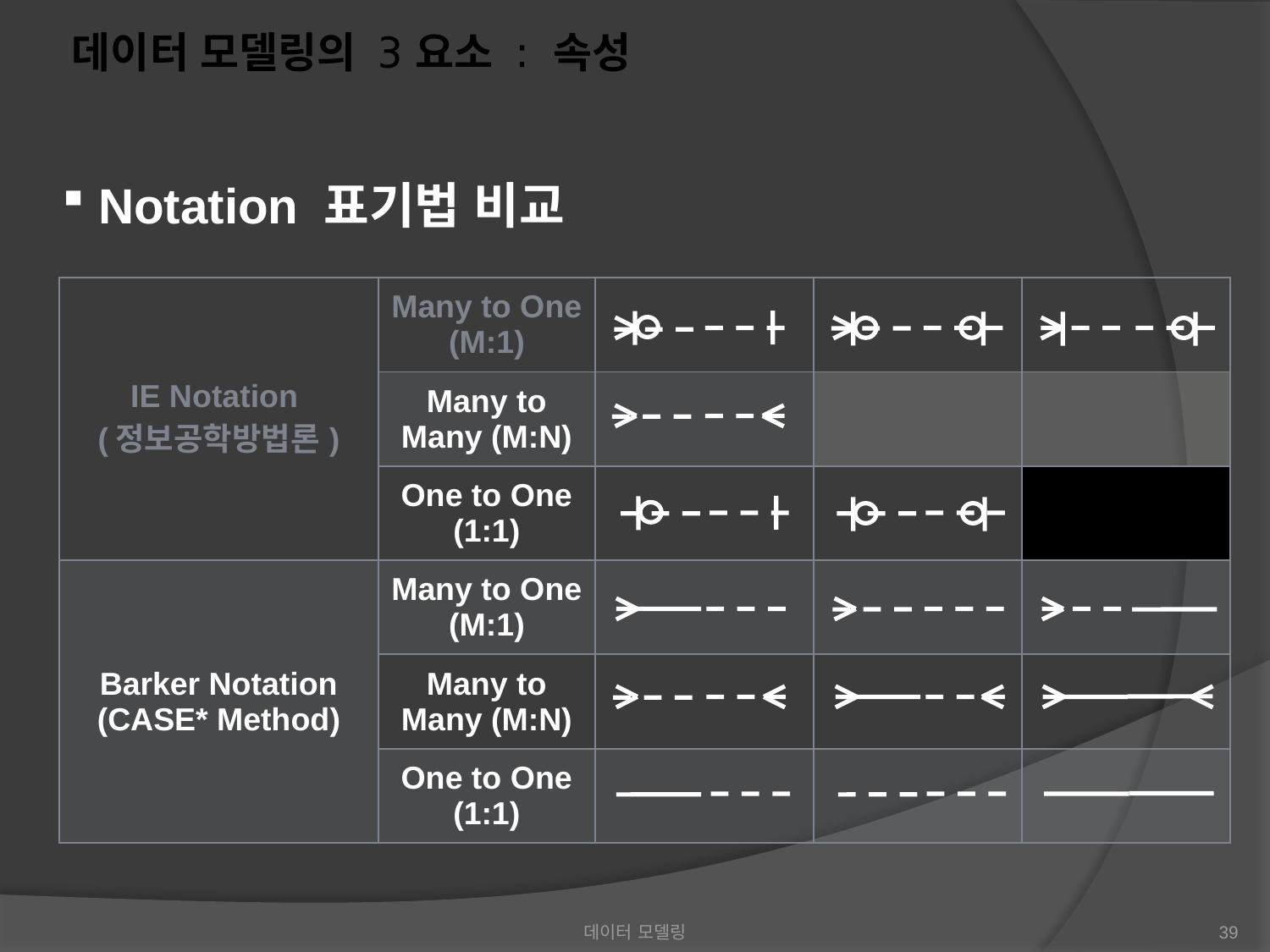

데이터 모델링의 3요소 : 속성
 Notation 표기법 비교
| IE Notation (정보공학방법론) | Many to One (M:1) |  |  |  |
| --- | --- | --- | --- | --- |
|  | Many to Many (M:N) |  |  |  |
|  | One to One (1:1) |  |  |  |
| Barker Notation (CASE\* Method) | Many to One (M:1) |  |  |  |
|  | Many to Many (M:N) |  |  |  |
|  | One to One (1:1) |  |  |  |

데이터 모델링
39